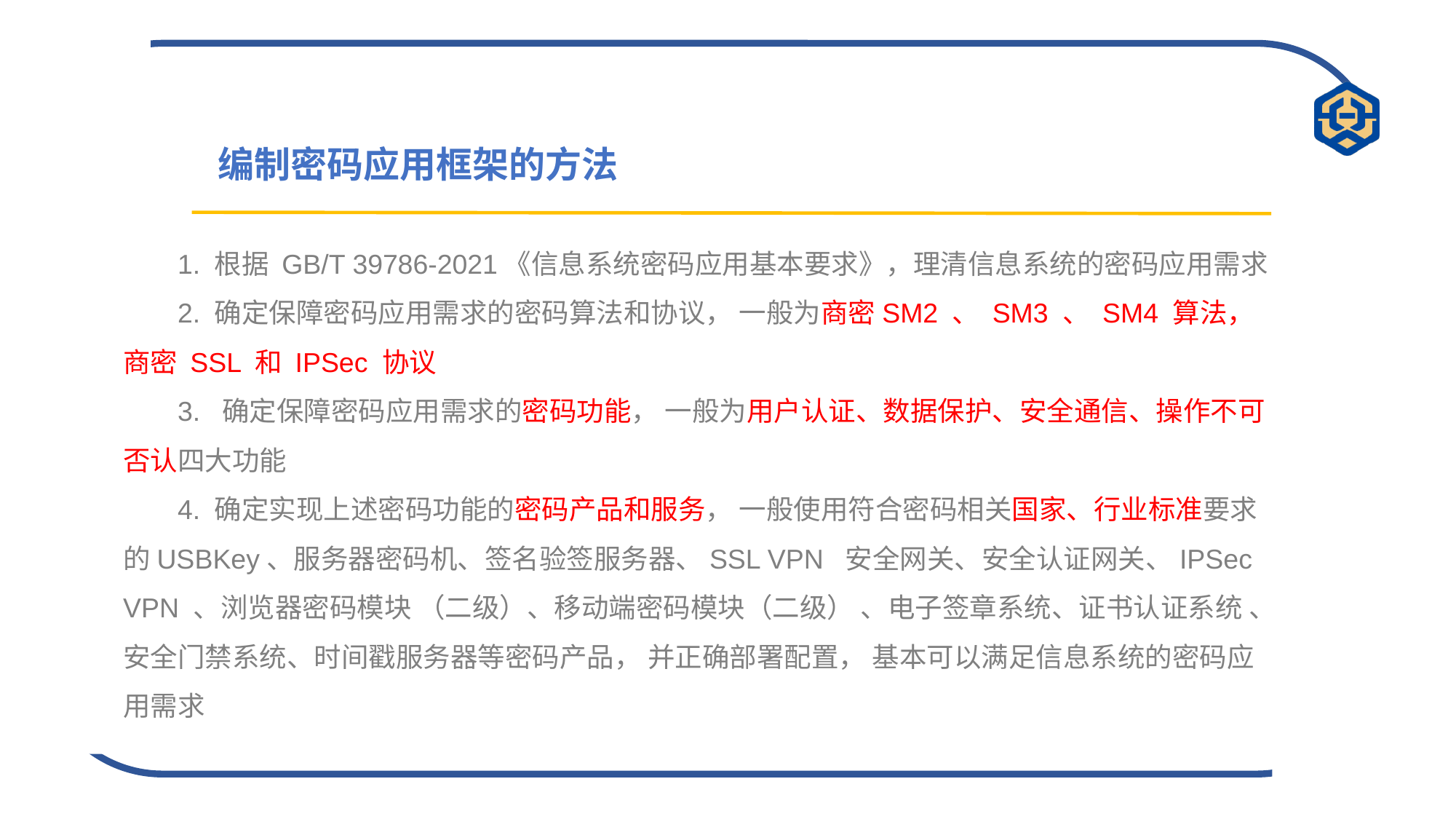

编制密码应用框架的方法
1. 根据 GB/T 39786-2021《信息系统密码应用基本要求》，理清信息系统的密码应用需求
2. 确定保障密码应用需求的密码算法和协议， 一般为商密SM2 、 SM3 、 SM4 算法，商密 SSL 和 IPSec 协议
3.  确定保障密码应用需求的密码功能， 一般为用户认证、数据保护、安全通信、操作不可否认四大功能
4. 确定实现上述密码功能的密码产品和服务， 一般使用符合密码相关国家、行业标准要求的USBKey、服务器密码机、签名验签服务器、SSL VPN  安全网关、安全认证网关、IPSec VPN 、浏览器密码模块 （二级）、移动端密码模块（二级） 、电子签章系统、证书认证系统 、安全门禁系统、时间戳服务器等密码产品， 并正确部署配置， 基本可以满足信息系统的密码应用需求